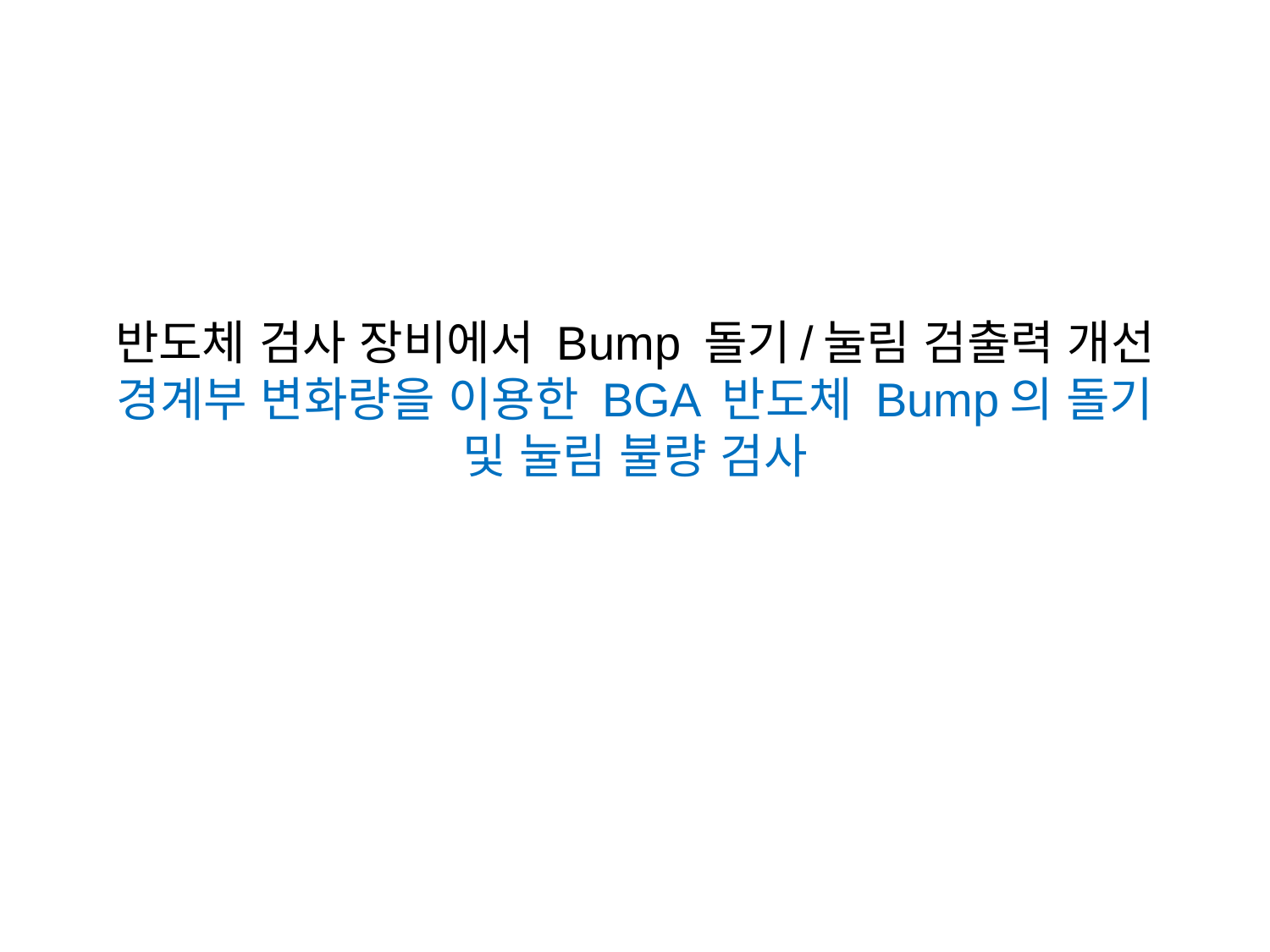

# 반도체 검사 장비에서 Bump 돌기/눌림 검출력 개선 경계부 변화량을 이용한 BGA 반도체 Bump의 돌기 및 눌림 불량 검사